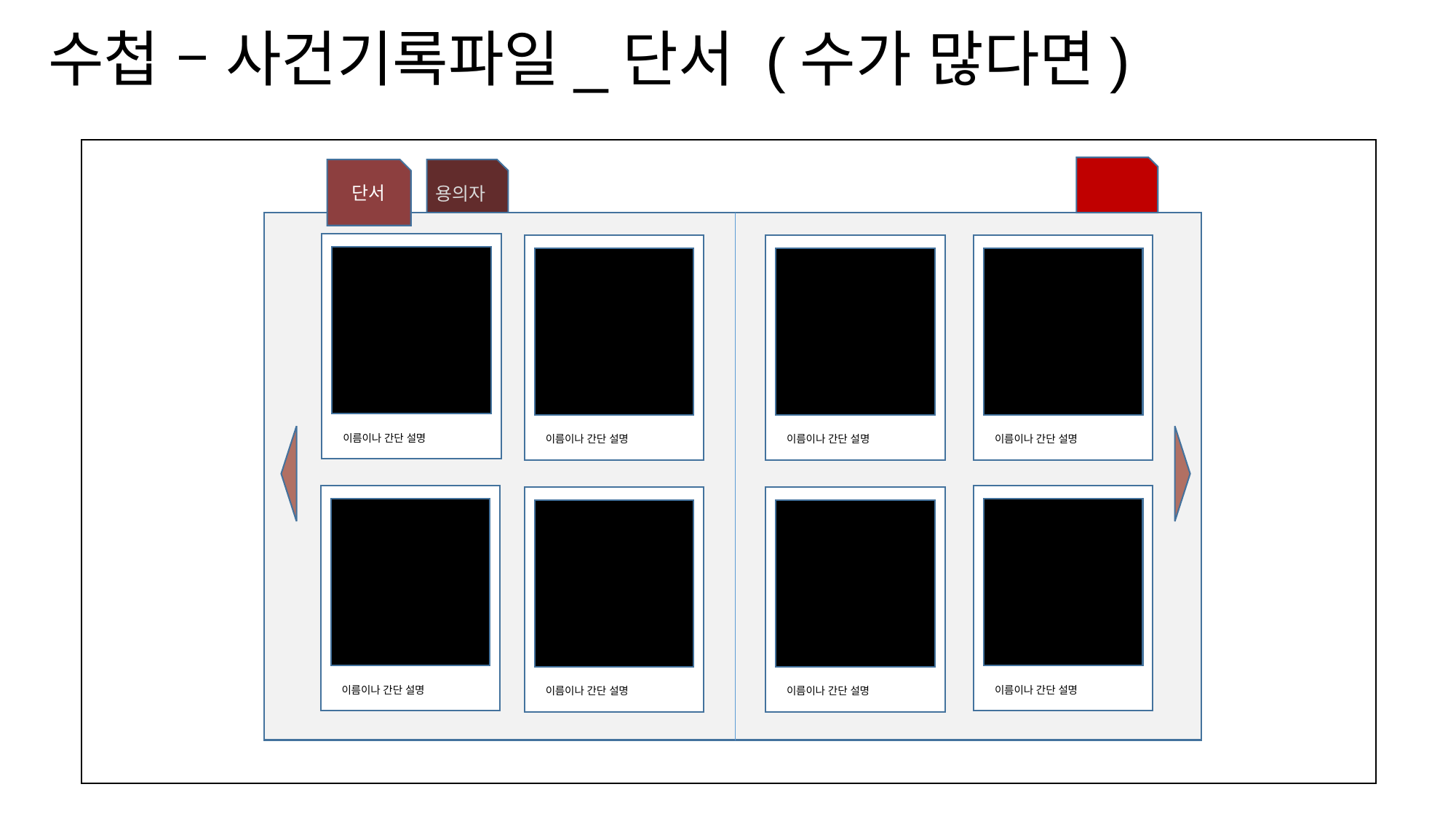

수첩 – 사건기록파일_단서 (수가 많다면)

단서

용의자

이름이나 간단 설명

이름이나 간단 설명

이름이나 간단 설명

이름이나 간단 설명

이름이나 간단 설명

이름이나 간단 설명

이름이나 간단 설명

이름이나 간단 설명